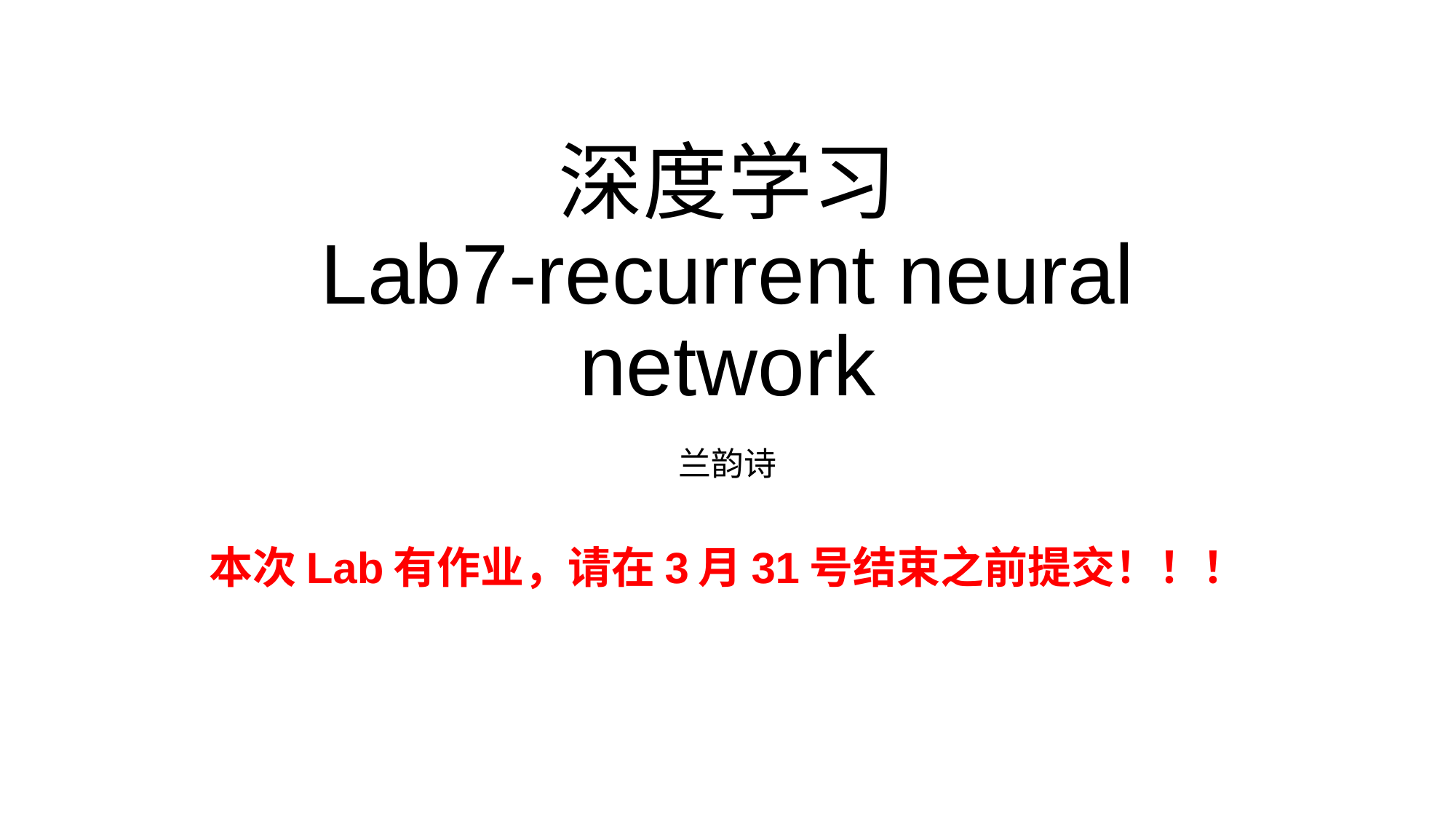

# 深度学习 Lab7-recurrent neural network
兰韵诗

本次Lab有作业，请在3月31号结束之前提交！！！